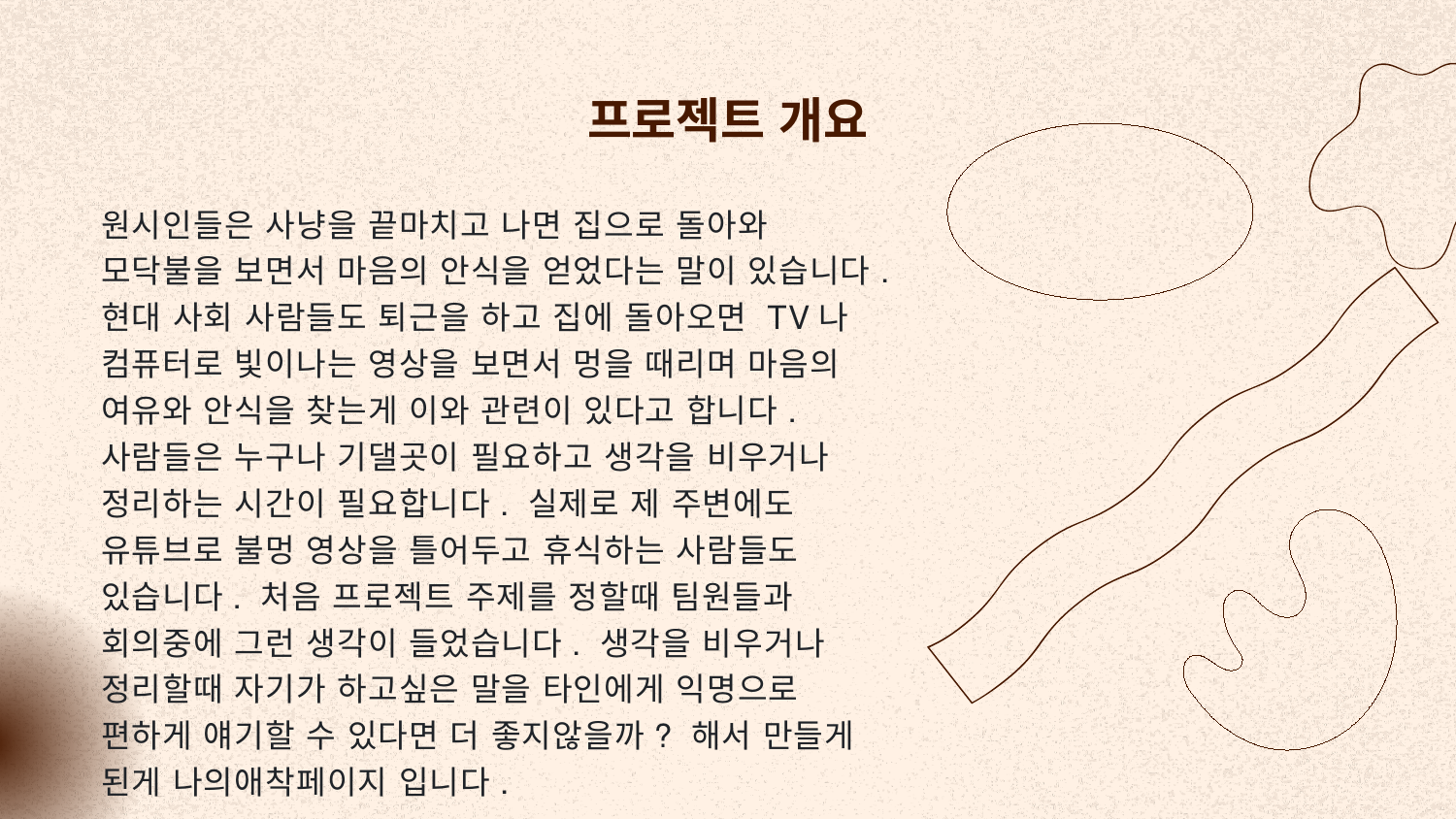

# 프로젝트 개요

원시인들은 사냥을 끝마치고 나면 집으로 돌아와 모닥불을 보면서 마음의 안식을 얻었다는 말이 있습니다.
현대 사회 사람들도 퇴근을 하고 집에 돌아오면 TV나 컴퓨터로 빛이나는 영상을 보면서 멍을 때리며 마음의 여유와 안식을 찾는게 이와 관련이 있다고 합니다. 사람들은 누구나 기댈곳이 필요하고 생각을 비우거나 정리하는 시간이 필요합니다. 실제로 제 주변에도 유튜브로 불멍 영상을 틀어두고 휴식하는 사람들도 있습니다. 처음 프로젝트 주제를 정할때 팀원들과 회의중에 그런 생각이 들었습니다. 생각을 비우거나 정리할때 자기가 하고싶은 말을 타인에게 익명으로 편하게 얘기할 수 있다면 더 좋지않을까? 해서 만들게 된게 나의애착페이지 입니다.